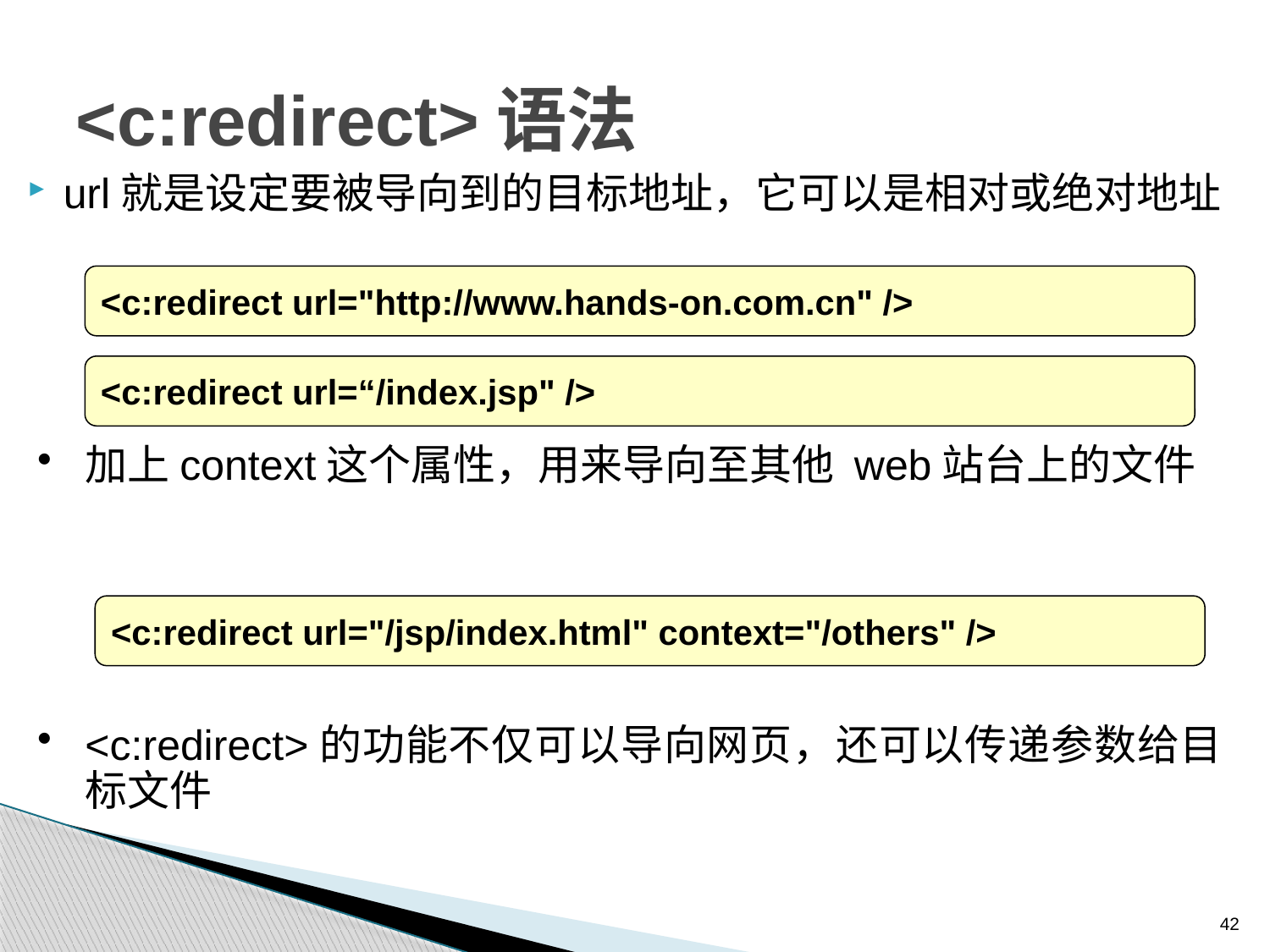

# <c:redirect>语法
url就是设定要被导向到的目标地址，它可以是相对或绝对地址
<c:redirect url="http://www.hands-on.com.cn" />
<c:redirect url=“/index.jsp" />
加上context这个属性，用来导向至其他 web站台上的文件
<c:redirect url="/jsp/index.html" context="/others" />
<c:redirect>的功能不仅可以导向网页，还可以传递参数给目标文件
42